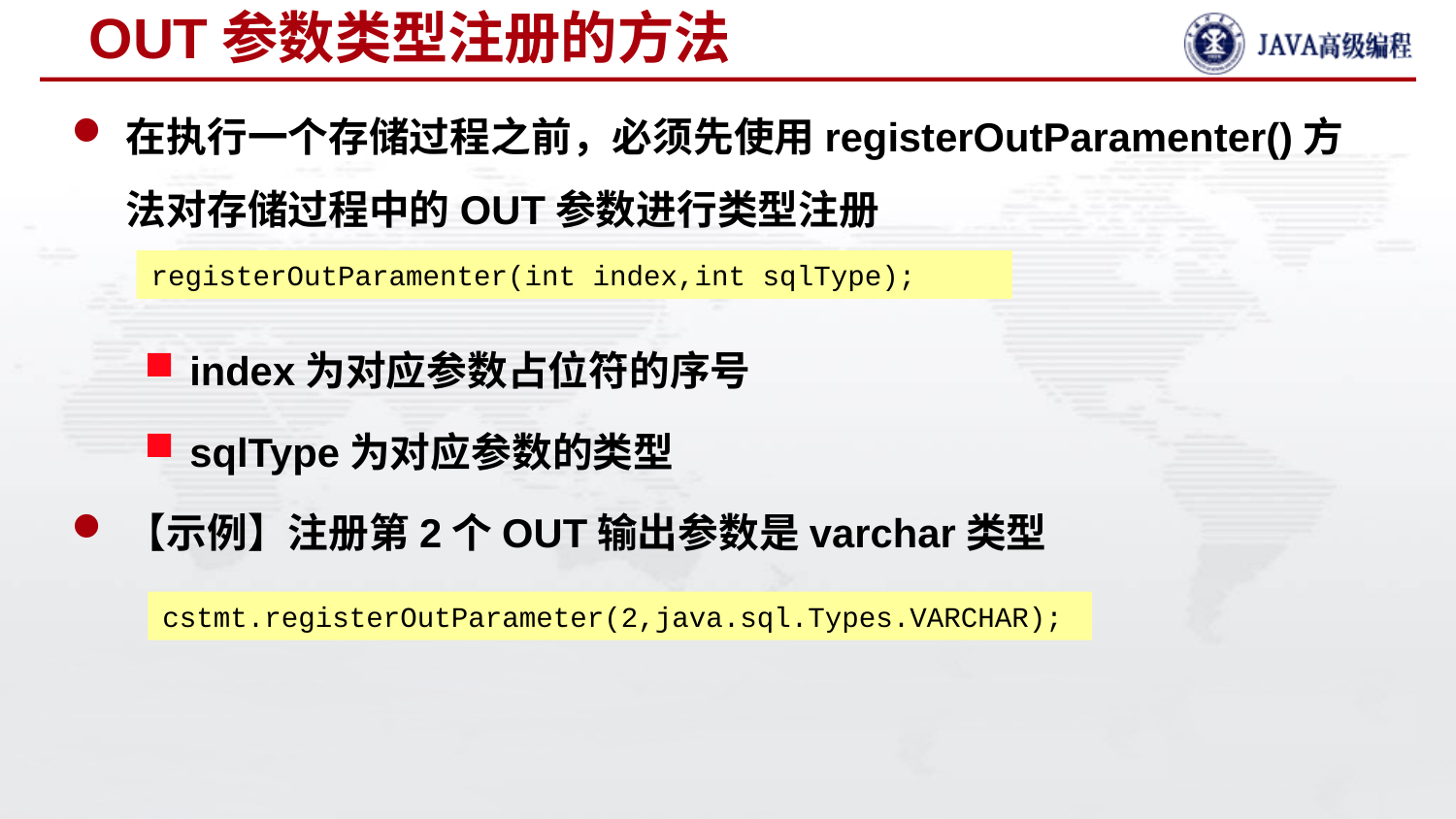

# OUT参数类型注册的方法
在执行一个存储过程之前，必须先使用registerOutParamenter()方法对存储过程中的OUT参数进行类型注册

index为对应参数占位符的序号
sqlType为对应参数的类型
【示例】注册第2个OUT输出参数是varchar类型
registerOutParamenter(int index,int sqlType);
cstmt.registerOutParameter(2,java.sql.Types.VARCHAR);